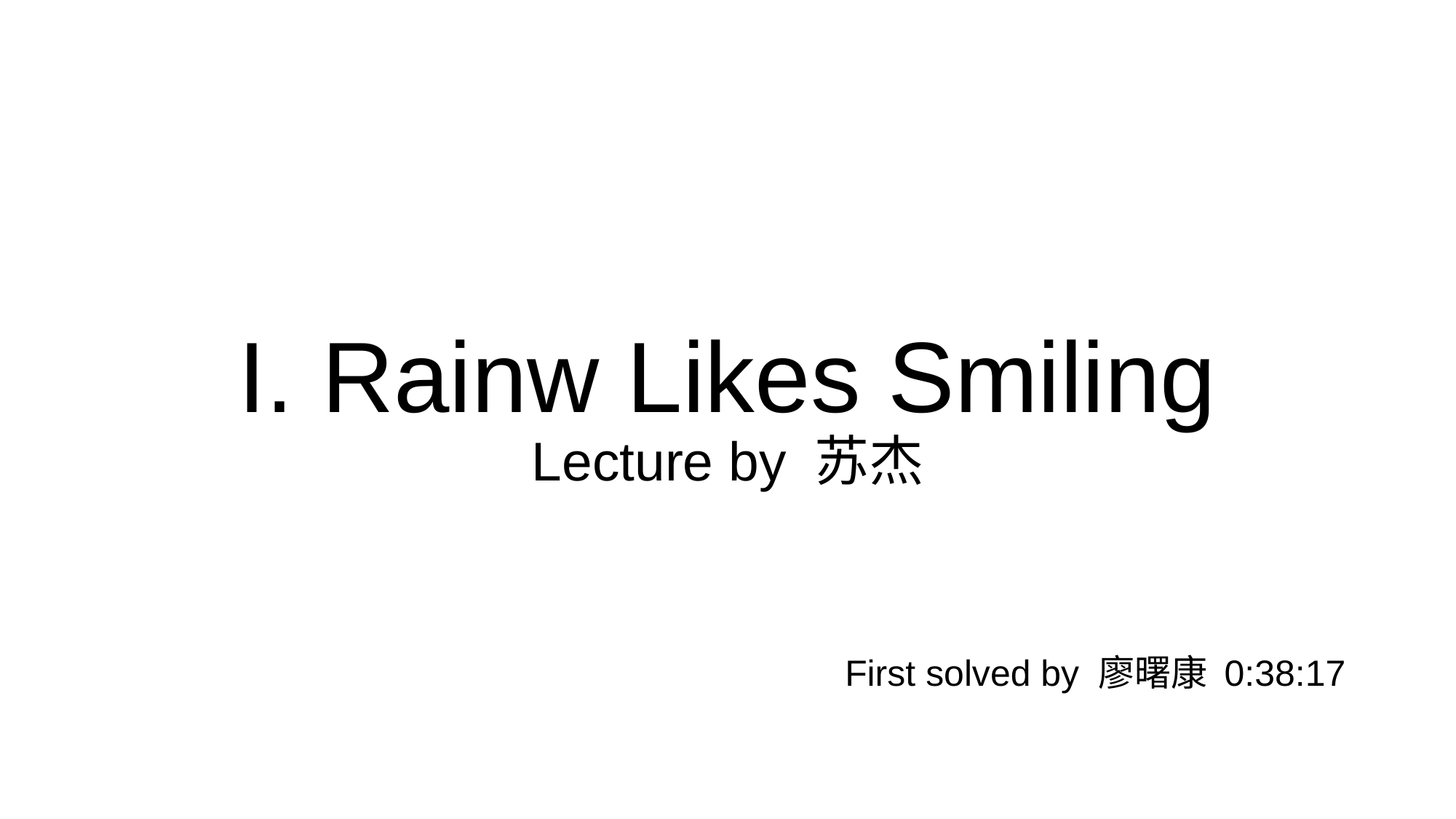

I. Rainw Likes Smiling
Lecture by 苏杰
First solved by 廖曙康 0:38:17